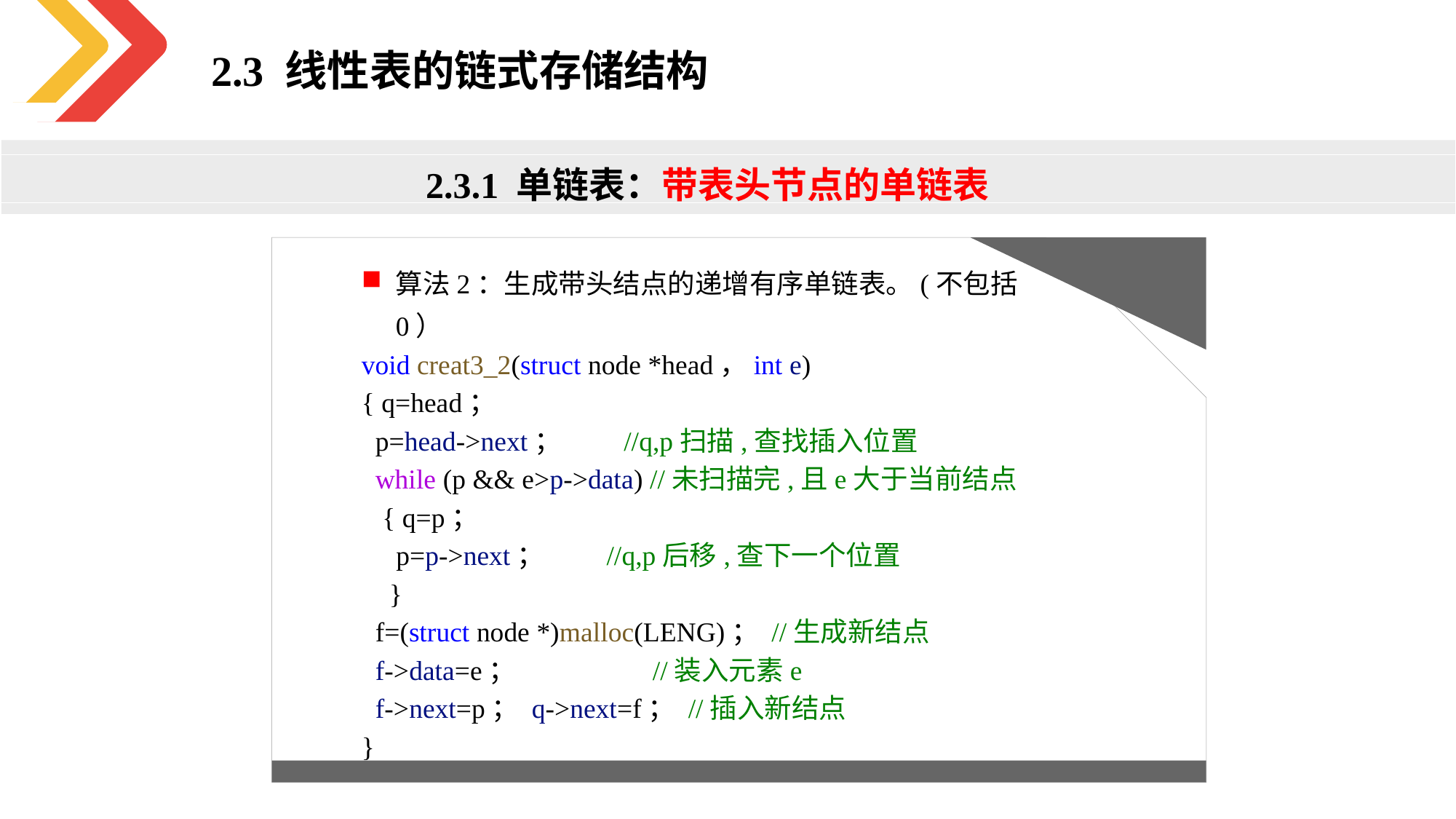

2.3 线性表的链式存储结构

2.3.1 单链表：带表头节点的单链表

算法2：生成带头结点的递增有序单链表。(不包括0）
void creat3_2(struct node *head，int e)
{ q=head；
  p=head->next；         //q,p扫描,查找插入位置
  while (p && e>p->data) //未扫描完,且e大于当前结点
   { q=p；
     p=p->next；         //q,p后移,查下一个位置
    }
  f=(struct node *)malloc(LENG)； //生成新结点
  f->data=e；                     //装入元素e
  f->next=p； q->next=f； //插入新结点
}